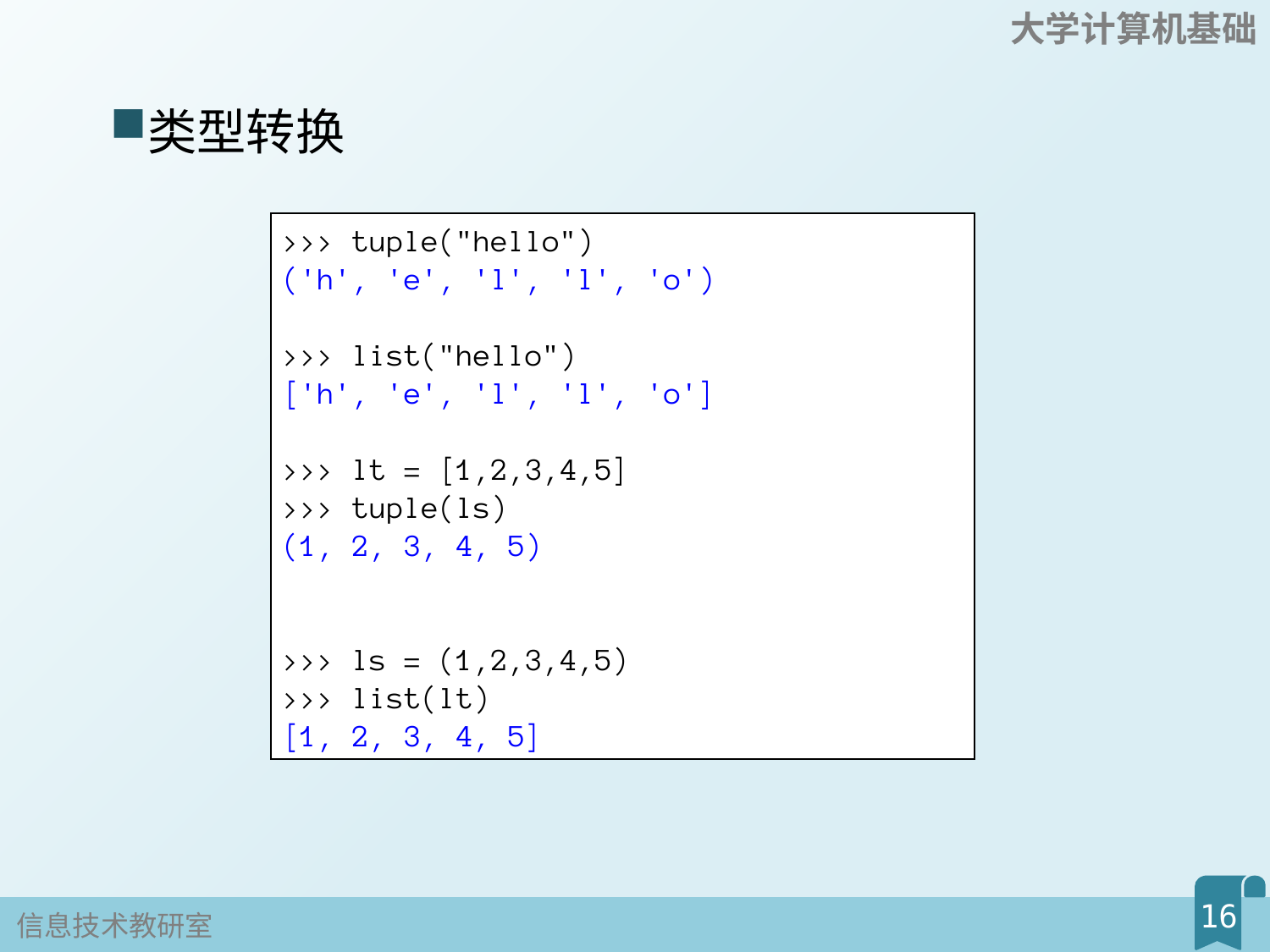

类型转换
>>> tuple("hello")
('h', 'e', 'l', 'l', 'o')

>>> list("hello")
['h', 'e', 'l', 'l', 'o']

>>> lt = [1,2,3,4,5]
>>> tuple(ls)
(1, 2, 3, 4, 5)

>>> ls = (1,2,3,4,5)
>>> list(lt)
[1, 2, 3, 4, 5]
16